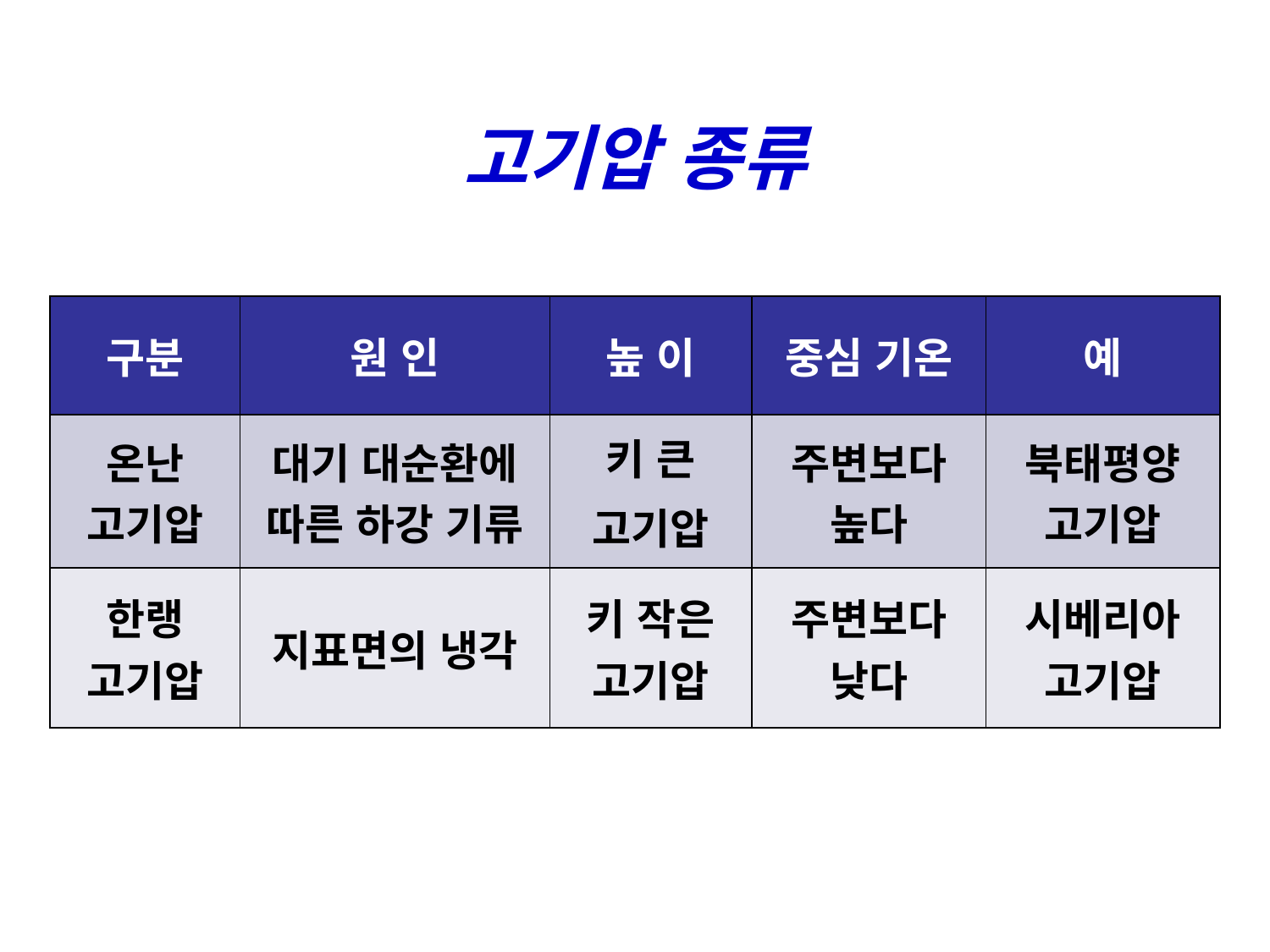

# 고기압 종류
| 구분 | 원 인 | 높 이 | 중심 기온 | 예 |
| --- | --- | --- | --- | --- |
| 온난 고기압 | 대기 대순환에 따른 하강 기류 | 키 큰 고기압 | 주변보다 높다 | 북태평양 고기압 |
| 한랭 고기압 | 지표면의 냉각 | 키 작은 고기압 | 주변보다 낮다 | 시베리아 고기압 |